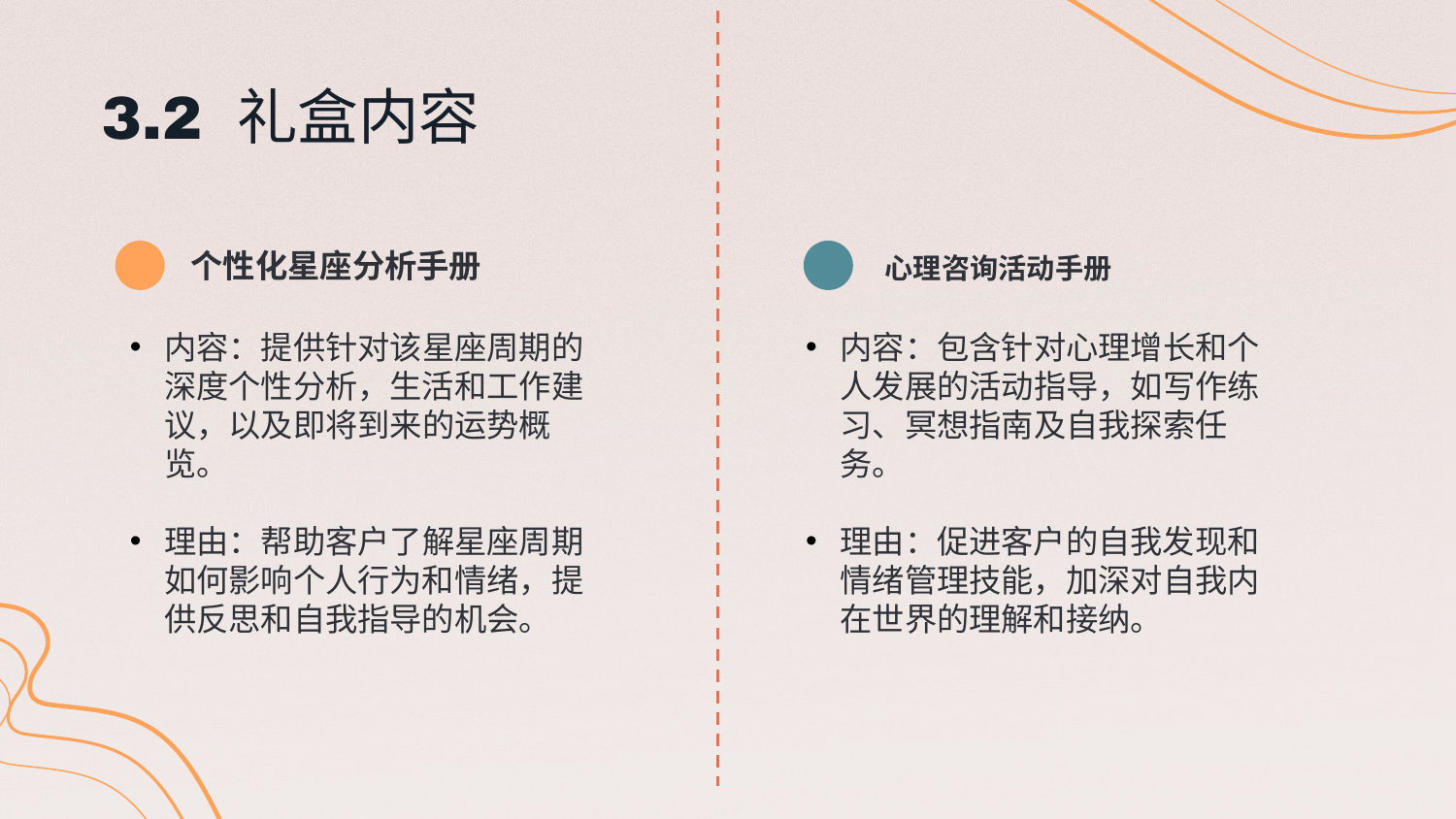

# 3.2 礼盒内容
个性化星座分析手册

心理咨询活动手册
内容：提供针对该星座周期的深度个性分析，生活和工作建议，以及即将到来的运势概览。

理由：帮助客户了解星座周期如何影响个人行为和情绪，提供反思和自我指导的机会。
内容：包含针对心理增长和个人发展的活动指导，如写作练习、冥想指南及自我探索任务。

理由：促进客户的自我发现和情绪管理技能，加深对自我内在世界的理解和接纳。